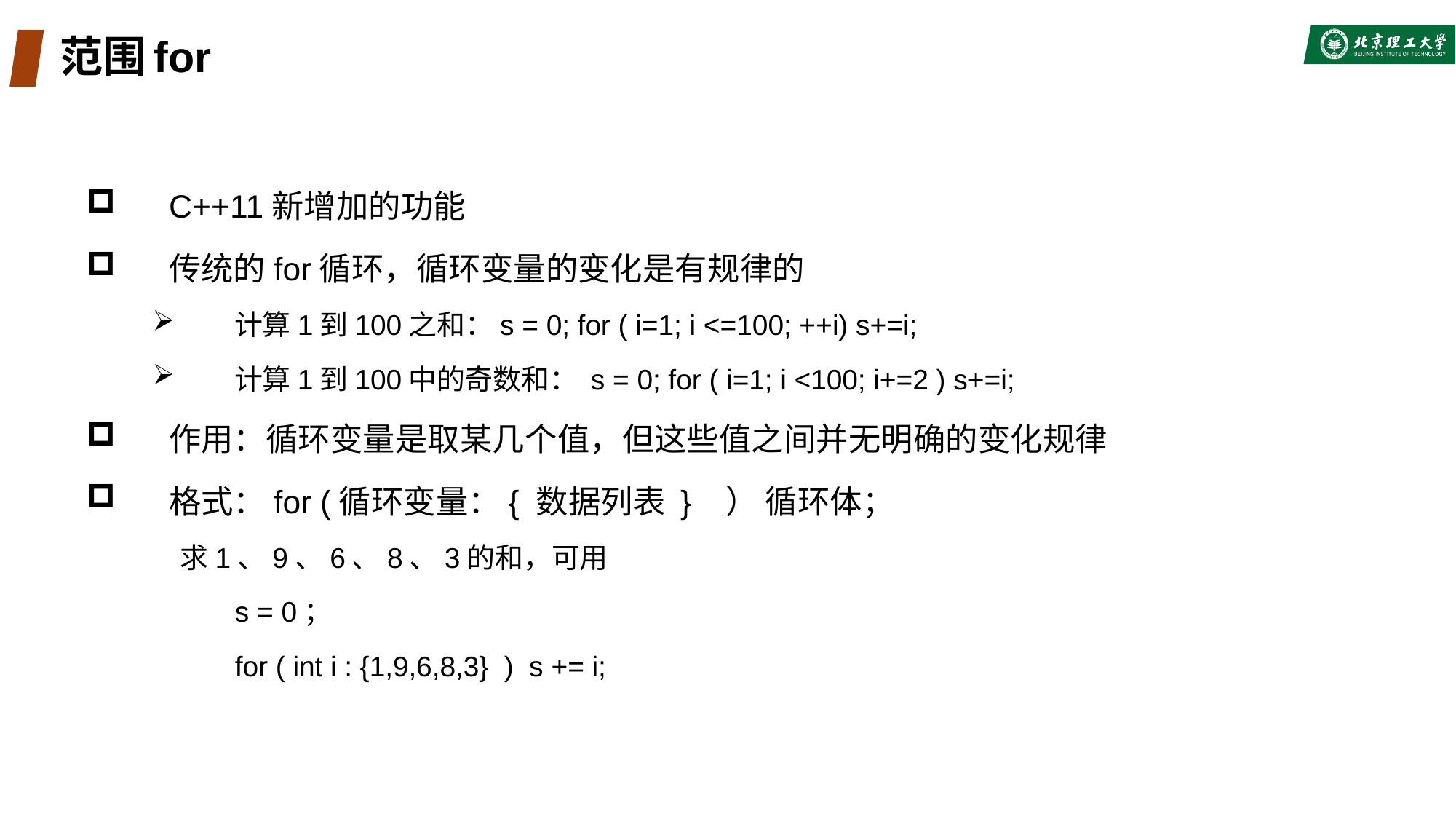

# 范围for
C++11新增加的功能
传统的for循环，循环变量的变化是有规律的
计算1到100之和：s = 0; for ( i=1; i <=100; ++i) s+=i;
计算1到100中的奇数和： s = 0; for ( i=1; i <100; i+=2 ) s+=i;
作用：循环变量是取某几个值，但这些值之间并无明确的变化规律
格式：for (循环变量：{ 数据列表 }   ） 循环体；
求1、9、6、8、3的和，可用
       s = 0；
       for ( int i : {1,9,6,8,3}  )  s += i;